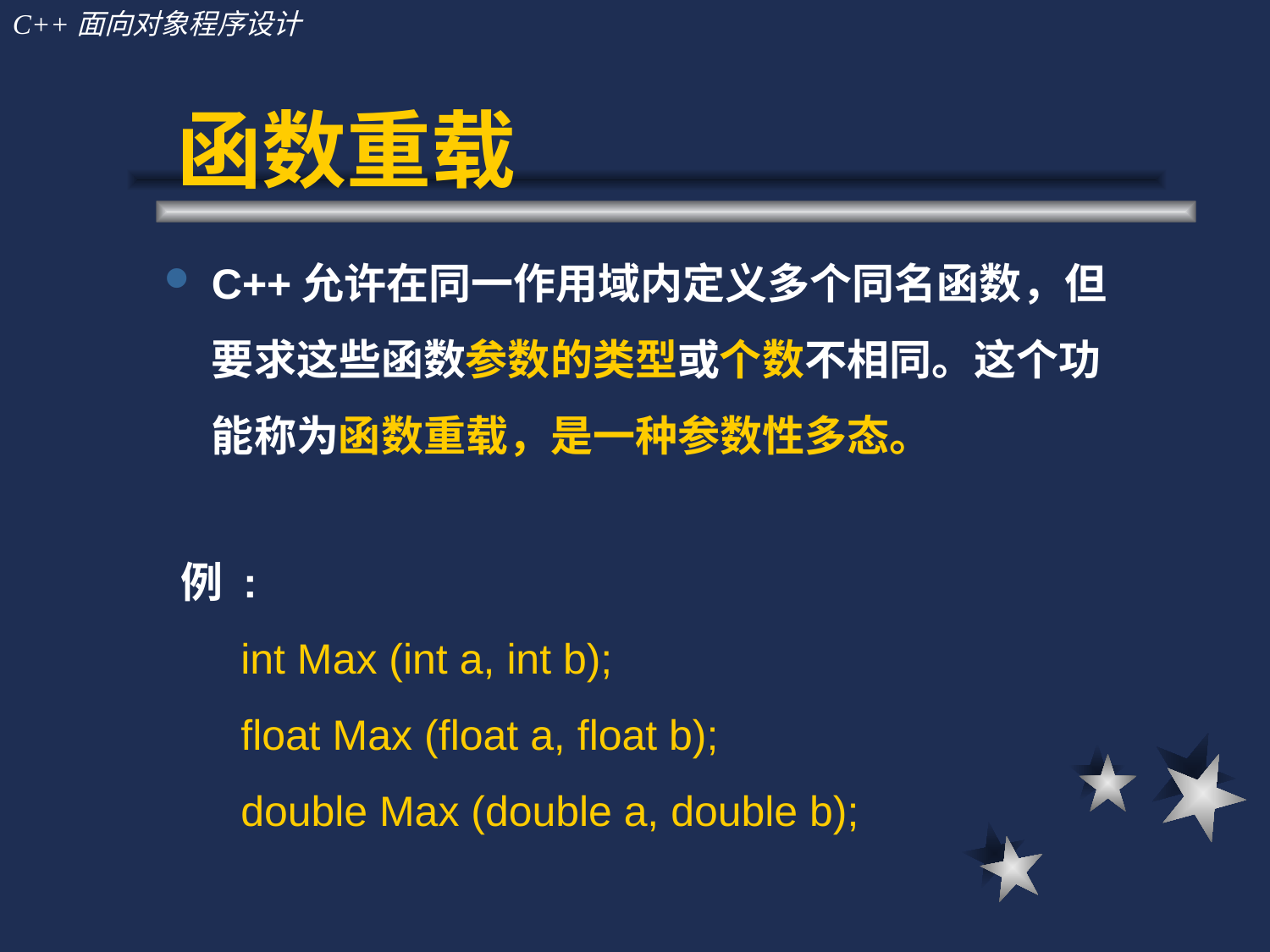

# 函数重载
C++允许在同一作用域内定义多个同名函数，但要求这些函数参数的类型或个数不相同。这个功能称为函数重载，是一种参数性多态。

例 :
int Max (int a, int b);
float Max (float a, float b);
double Max (double a, double b);